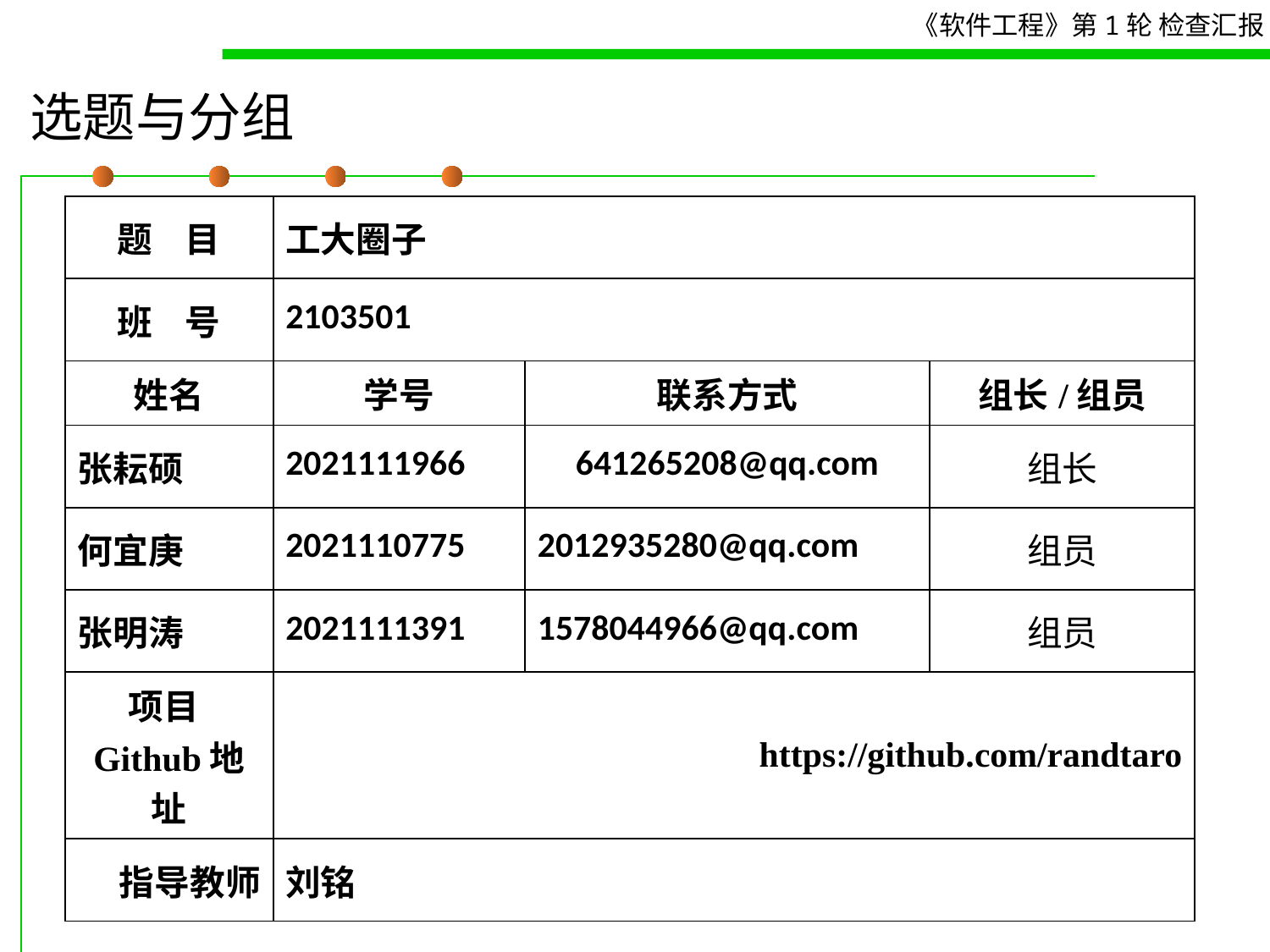

# 选题与分组
| 题 目 | 工大圈子 |  |  |
| --- | --- | --- | --- |
| 班 号 | 2103501 |  |  |
| 姓名 | 学号 | 联系方式 | 组长/组员 |
| 张耘硕 | 2021111966 | 641265208@qq.com | 组长 |
| 何宜庚 | 2021110775 | 2012935280@qq.com | 组员 |
| 张明涛 | 2021111391 | 1578044966@qq.com | 组员 |
| 项目Github地址 | https://github.com/randtaro |  |  |
| 指导教师 | 刘铭 |  |  |